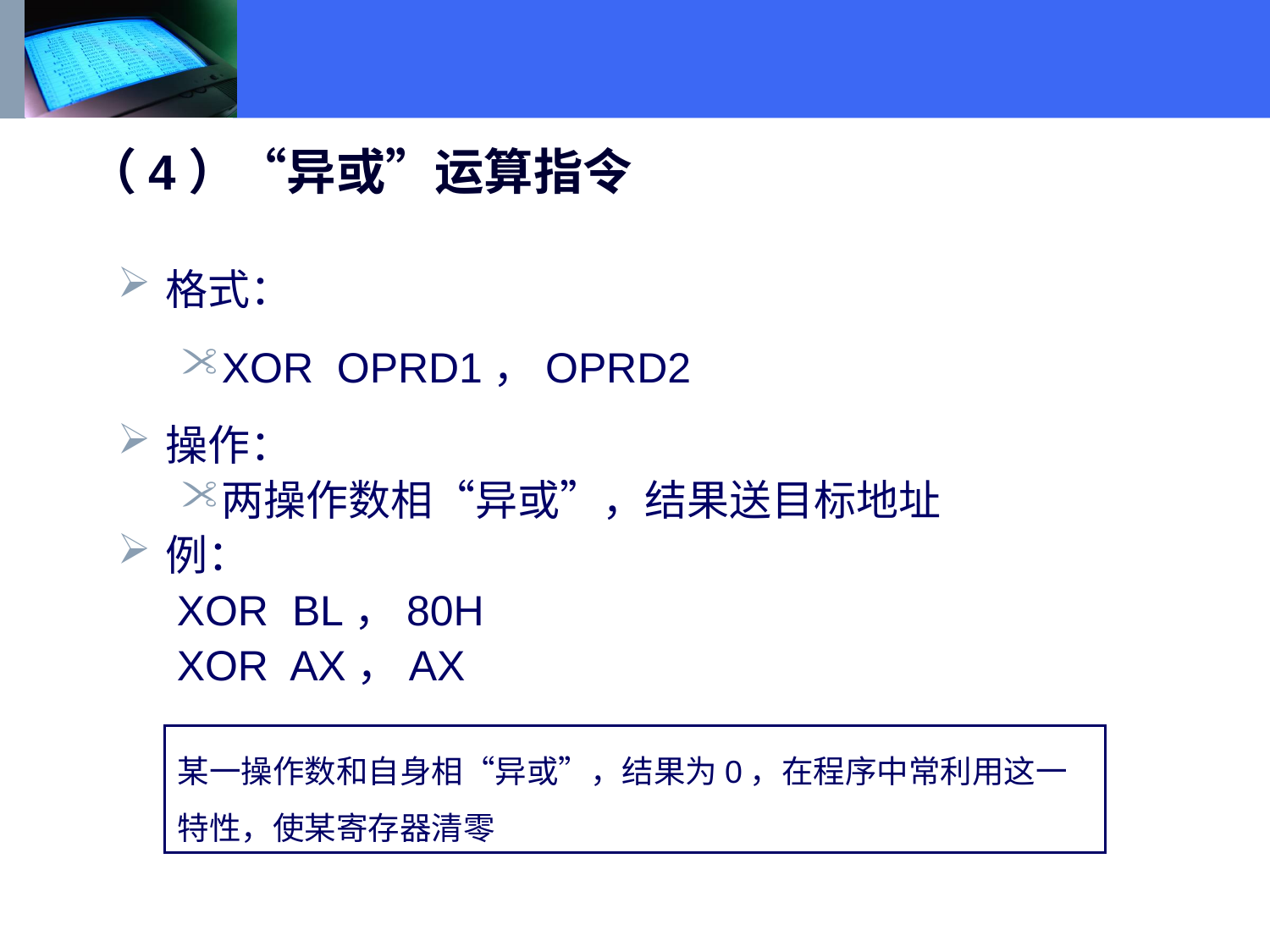

（4）“异或”运算指令
格式：
XOR  OPRD1，OPRD2
操作：
两操作数相“异或”，结果送目标地址
例：
     XOR  BL，80H
     XOR  AX，AX
某一操作数和自身相“异或”，结果为0，在程序中常利用这一特性，使某寄存器清零